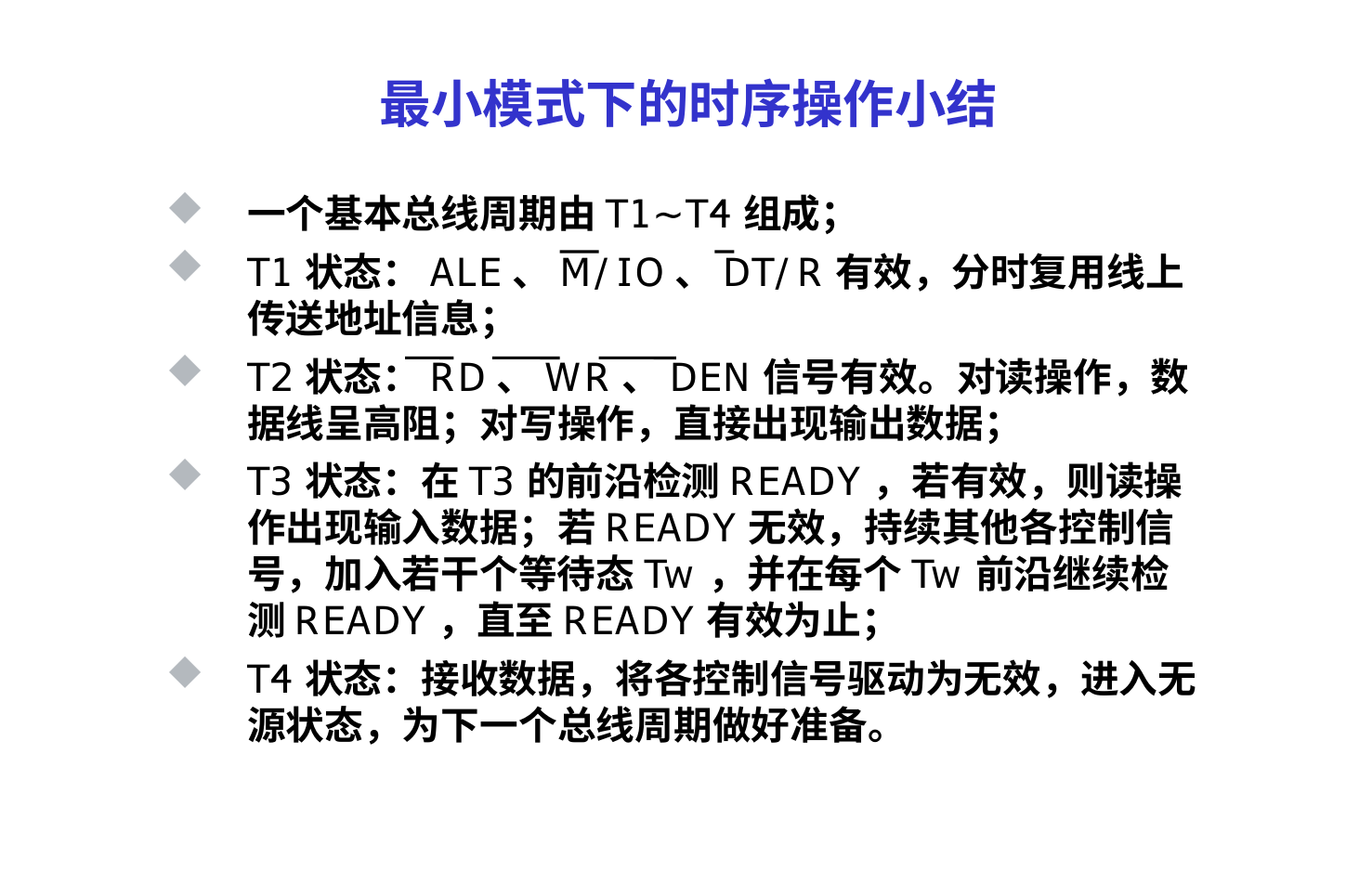

# 最小模式下的时序操作小结
一个基本总线周期由T1~T4组成；
T1状态：ALE、M/IO、DT/R有效，分时复用线上传送地址信息；
T2状态：RD、WR、DEN信号有效。对读操作，数据线呈高阻；对写操作，直接出现输出数据；
T3状态：在T3的前沿检测READY，若有效，则读操作出现输入数据；若READY无效，持续其他各控制信号，加入若干个等待态Tw，并在每个Tw前沿继续检测READY，直至READY有效为止；
T4状态：接收数据，将各控制信号驱动为无效，进入无源状态，为下一个总线周期做好准备。